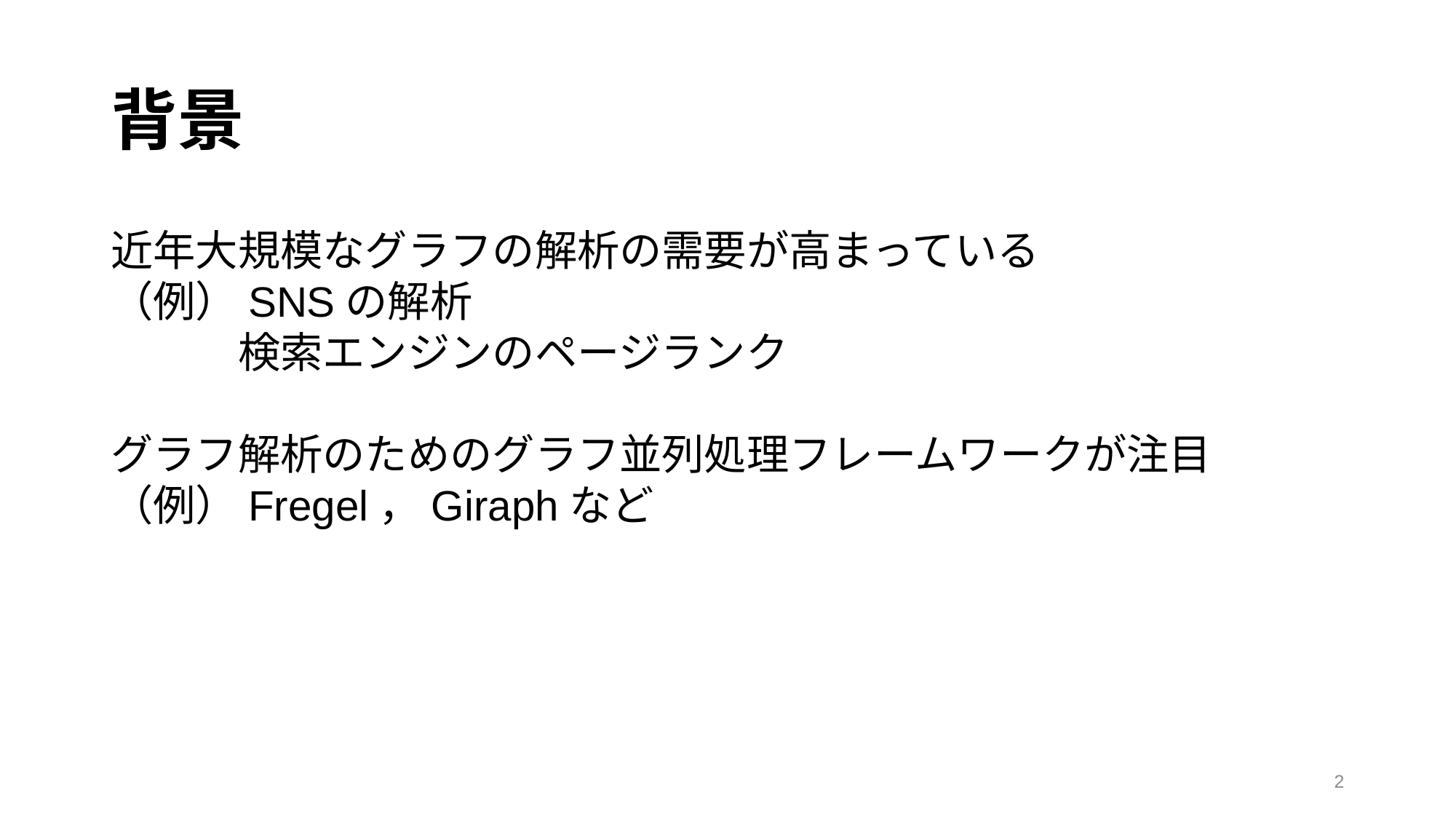

# 背景
近年大規模なグラフの解析の需要が高まっている
（例）SNSの解析
　　　検索エンジンのページランク

グラフ解析のためのグラフ並列処理フレームワークが注目
（例）Fregel，Giraphなど
2